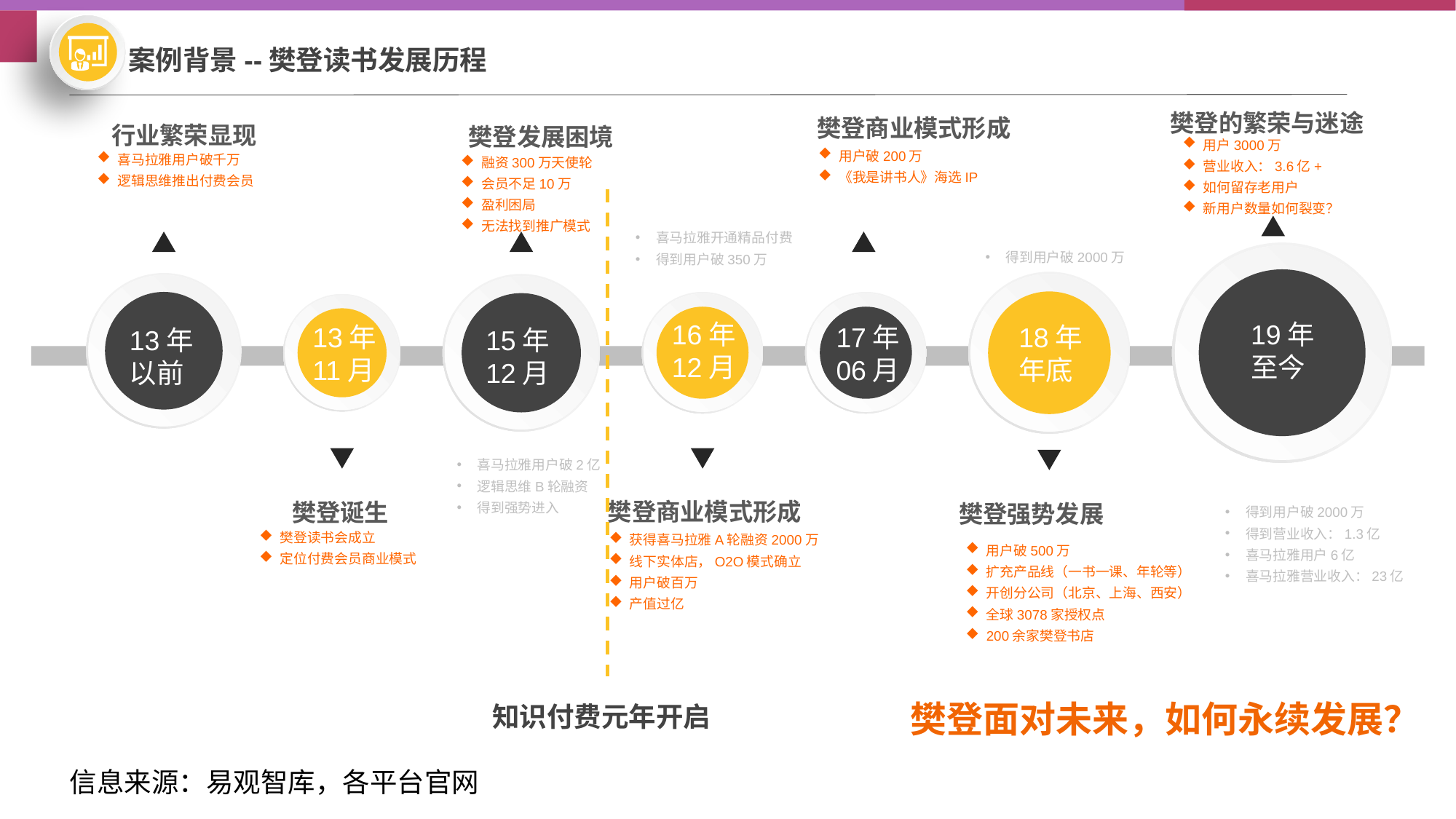

案例背景--樊登读书发展历程

樊登的繁荣与迷途
用户3000万
营业收入：3.6亿+
如何留存老用户
新用户数量如何裂变？
樊登商业模式形成
用户破200万
《我是讲书人》海选IP
行业繁荣显现
喜马拉雅用户破千万
逻辑思维推出付费会员
樊登发展困境
融资300万天使轮
会员不足10万
盈利困局
无法找到推广模式

喜马拉雅开通精品付费
得到用户破350万

得到用户破2000万

19年
至今

18年
年底

13年以前

15年12月

16年
12月

17年06月

13年11月

喜马拉雅用户破2亿
逻辑思维B轮融资
得到强势进入

樊登商业模式形成
获得喜马拉雅A轮融资2000万
线下实体店，O2O模式确立
用户破百万
产值过亿

樊登诞生
樊登读书会成立
定位付费会员商业模式
樊登强势发展
用户破500万
扩充产品线（一书一课、年轮等）
开创分公司（北京、上海、西安）
全球3078家授权点
200余家樊登书店
得到用户破2000万
得到营业收入：1.3亿
喜马拉雅用户6亿
喜马拉雅营业收入：23亿
樊登面对未来，如何永续发展？
知识付费元年开启

信息来源：易观智库，各平台官网